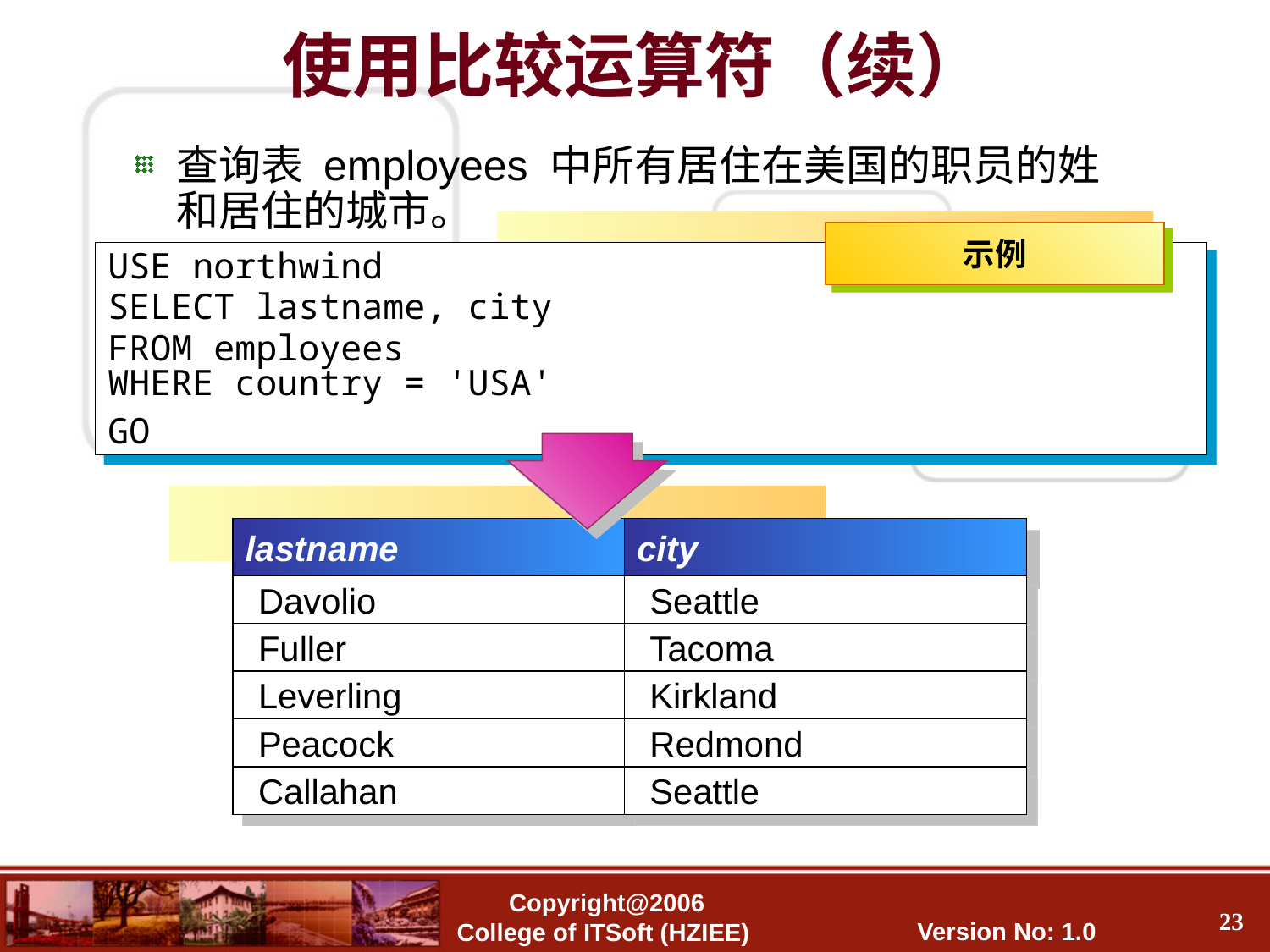

使用比较运算符（续）
查询表 employees 中所有居住在美国的职员的姓和居住的城市。

示例
USE northwind
SELECT lastname, city
FROM employees
WHERE country = 'USA'
GO

lastname
city
Davolio
Seattle
Fuller
Tacoma
Leverling
Kirkland
Peacock
Redmond
Callahan
Seattle